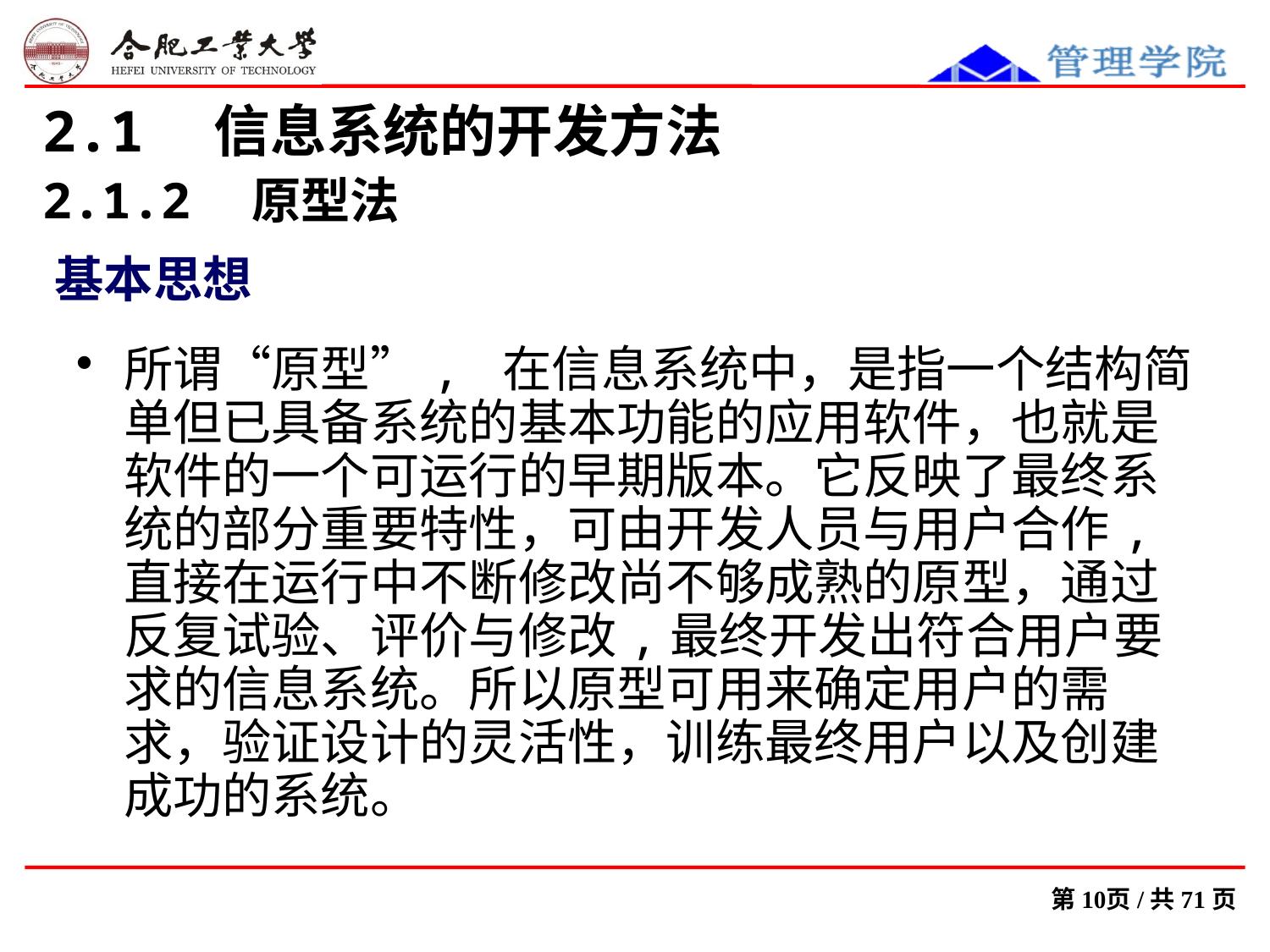

2.1　信息系统的开发方法
2.1.2　原型法
基本思想
所谓“原型”, 在信息系统中，是指一个结构简单但已具备系统的基本功能的应用软件，也就是软件的一个可运行的早期版本。它反映了最终系统的部分重要特性，可由开发人员与用户合作,直接在运行中不断修改尚不够成熟的原型，通过反复试验、评价与修改,最终开发出符合用户要求的信息系统。所以原型可用来确定用户的需求，验证设计的灵活性，训练最终用户以及创建成功的系统。